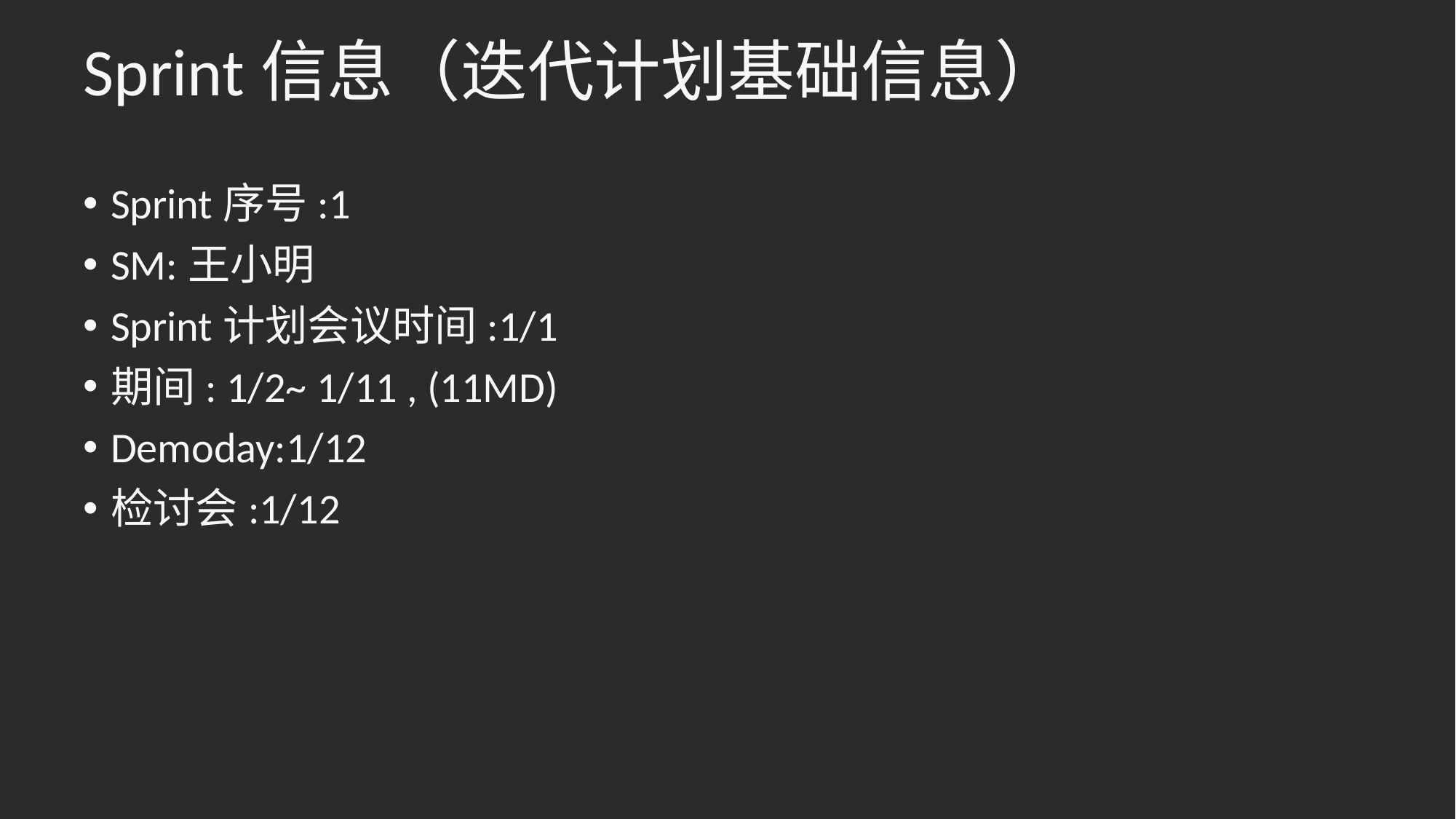

# Sprint信息（迭代计划基础信息）
Sprint序号:1
SM:王小明
Sprint计划会议时间:1/1
期间: 1/2~ 1/11 , (11MD)
Demoday:1/12
检讨会:1/12